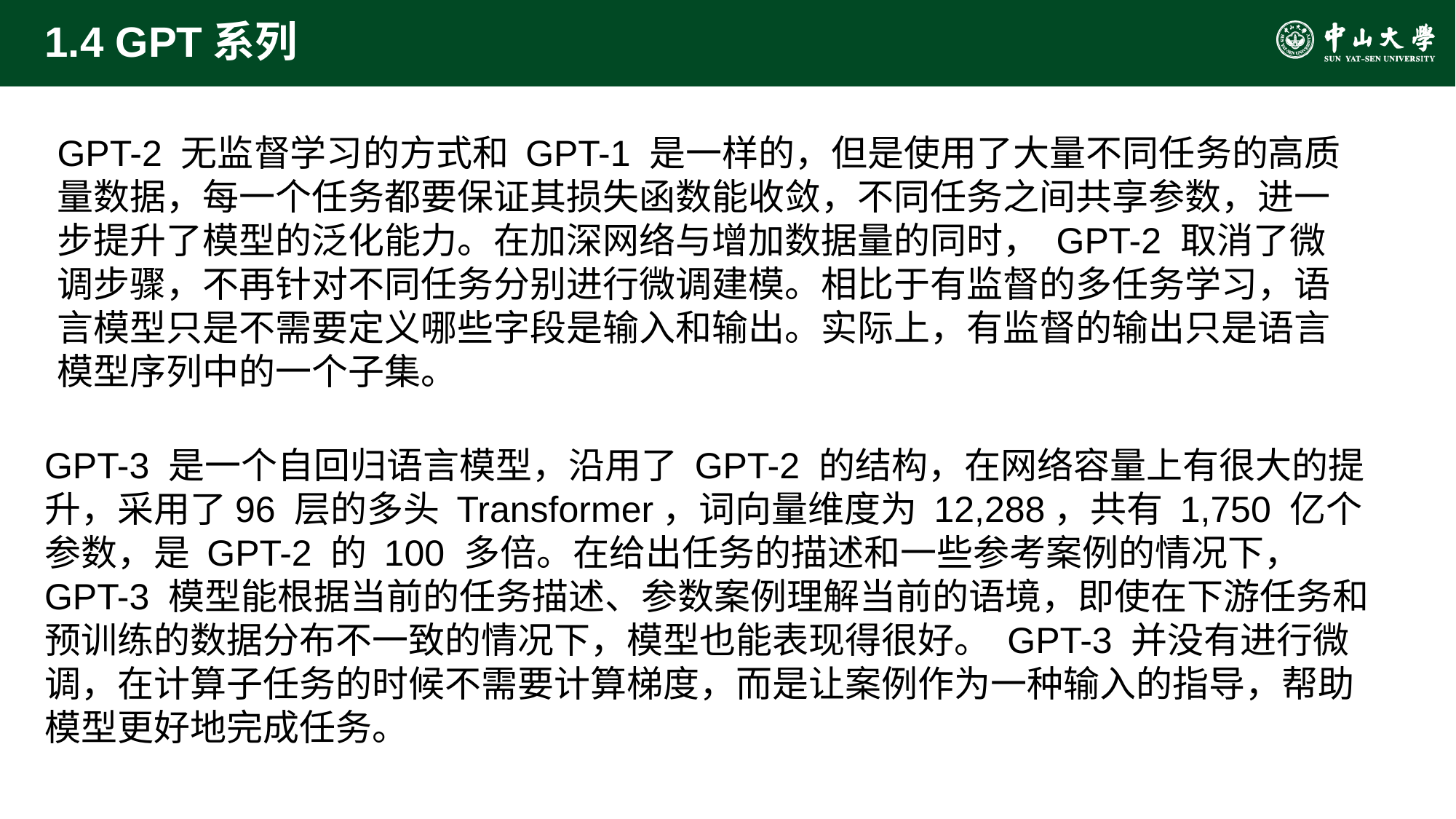

# 1.4 GPT系列
GPT-2 无监督学习的方式和 GPT-1 是一样的，但是使用了大量不同任务的高质量数据，每一个任务都要保证其损失函数能收敛，不同任务之间共享参数，进一步提升了模型的泛化能力。在加深网络与增加数据量的同时， GPT-2 取消了微调步骤，不再针对不同任务分别进行微调建模。相比于有监督的多任务学习，语言模型只是不需要定义哪些字段是输入和输出。实际上，有监督的输出只是语言模型序列中的一个子集。
GPT-3 是一个自回归语言模型，沿用了 GPT-2 的结构，在网络容量上有很大的提升，采用了96 层的多头 Transformer，词向量维度为 12,288，共有 1,750 亿个参数，是 GPT-2 的 100 多倍。在给出任务的描述和一些参考案例的情况下， GPT-3 模型能根据当前的任务描述、参数案例理解当前的语境，即使在下游任务和预训练的数据分布不一致的情况下，模型也能表现得很好。 GPT-3 并没有进行微调，在计算子任务的时候不需要计算梯度，而是让案例作为一种输入的指导，帮助模型更好地完成任务。